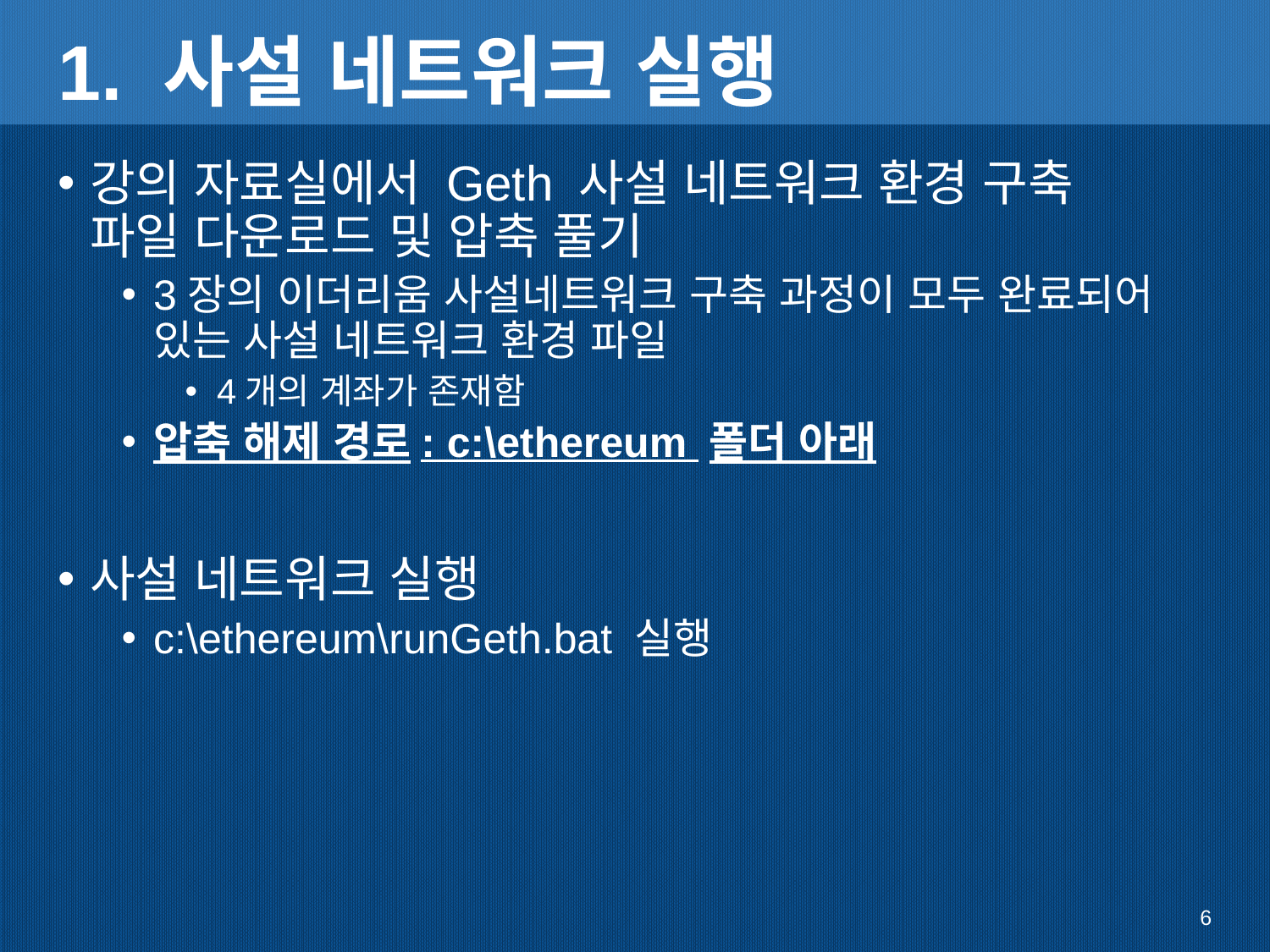

# 1. 사설 네트워크 실행
강의 자료실에서 Geth 사설 네트워크 환경 구축
파일 다운로드 및 압축 풀기
3장의 이더리움 사설네트워크 구축 과정이 모두 완료되어 있는 사설 네트워크 환경 파일
4개의 계좌가 존재함
압축 해제 경로: c:\ethereum 폴더 아래

사설 네트워크 실행
c:\ethereum\runGeth.bat 실행

6